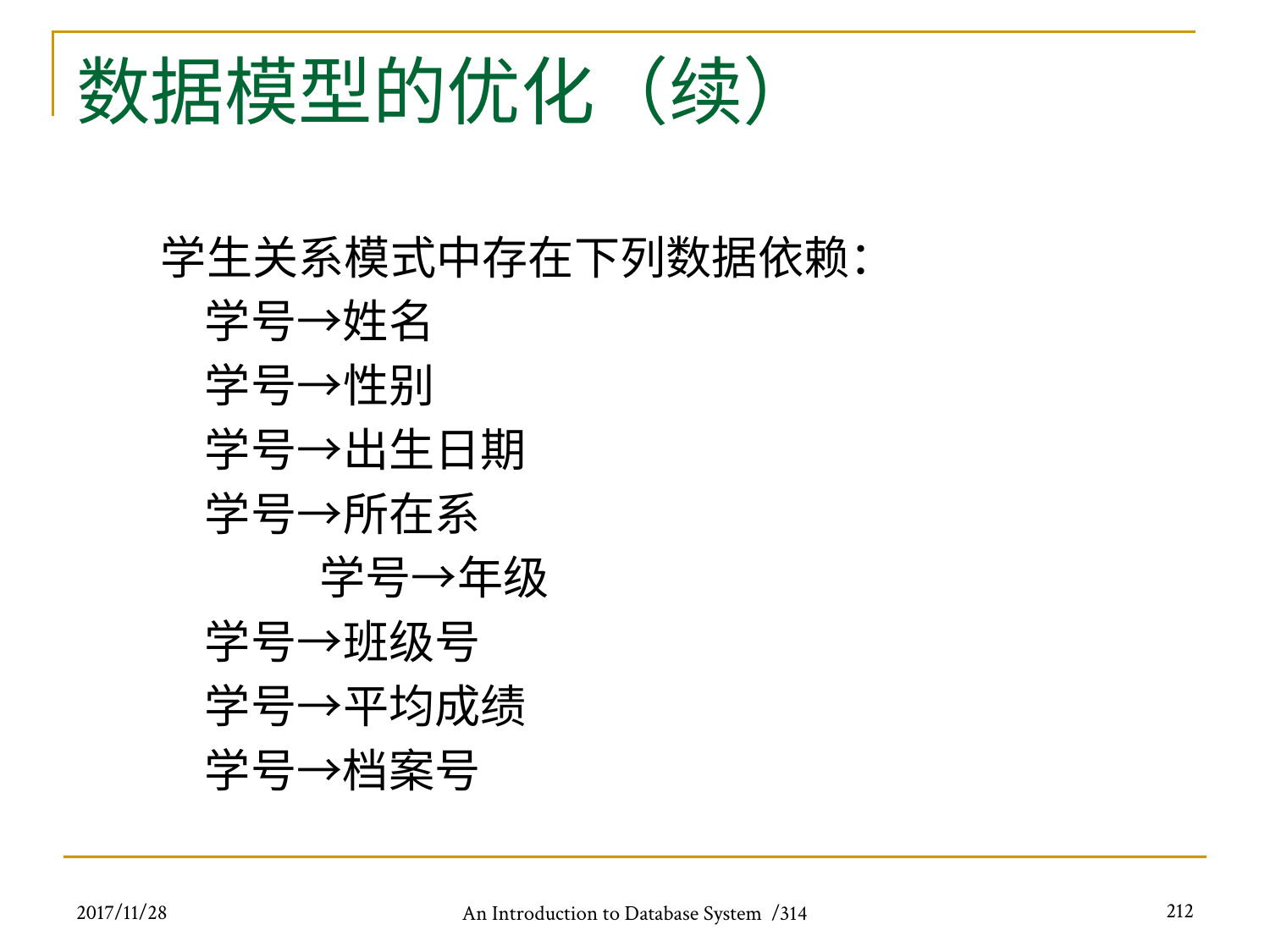

# 数据模型的优化（续）
	学生关系模式中存在下列数据依赖：
　        学号→姓名
　        学号→性别
　        学号→出生日期
　        学号→所在系
		  学号→年级
　        学号→班级号
　        学号→平均成绩
　        学号→档案号
2017/11/28
212
An Introduction to Database System  /314